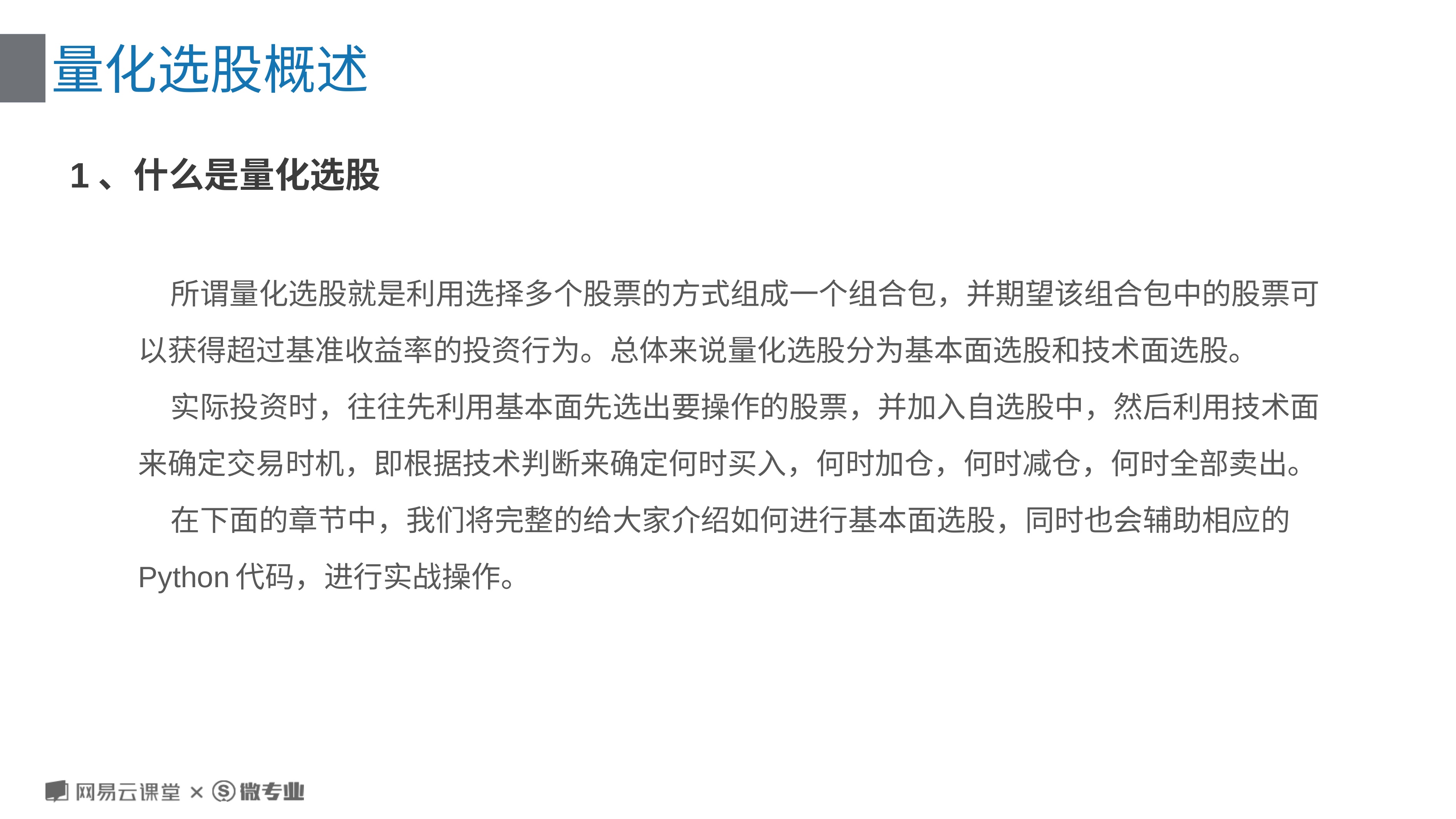

# 量化选股概述
1、什么是量化选股
    所谓量化选股就是利用选择多个股票的方式组成一个组合包，并期望该组合包中的股票可以获得超过基准收益率的投资行为。总体来说量化选股分为基本面选股和技术面选股。
    实际投资时，往往先利用基本面先选出要操作的股票，并加入自选股中，然后利用技术面来确定交易时机，即根据技术判断来确定何时买入，何时加仓，何时减仓，何时全部卖出。
    在下面的章节中，我们将完整的给大家介绍如何进行基本面选股，同时也会辅助相应的Python代码，进行实战操作。